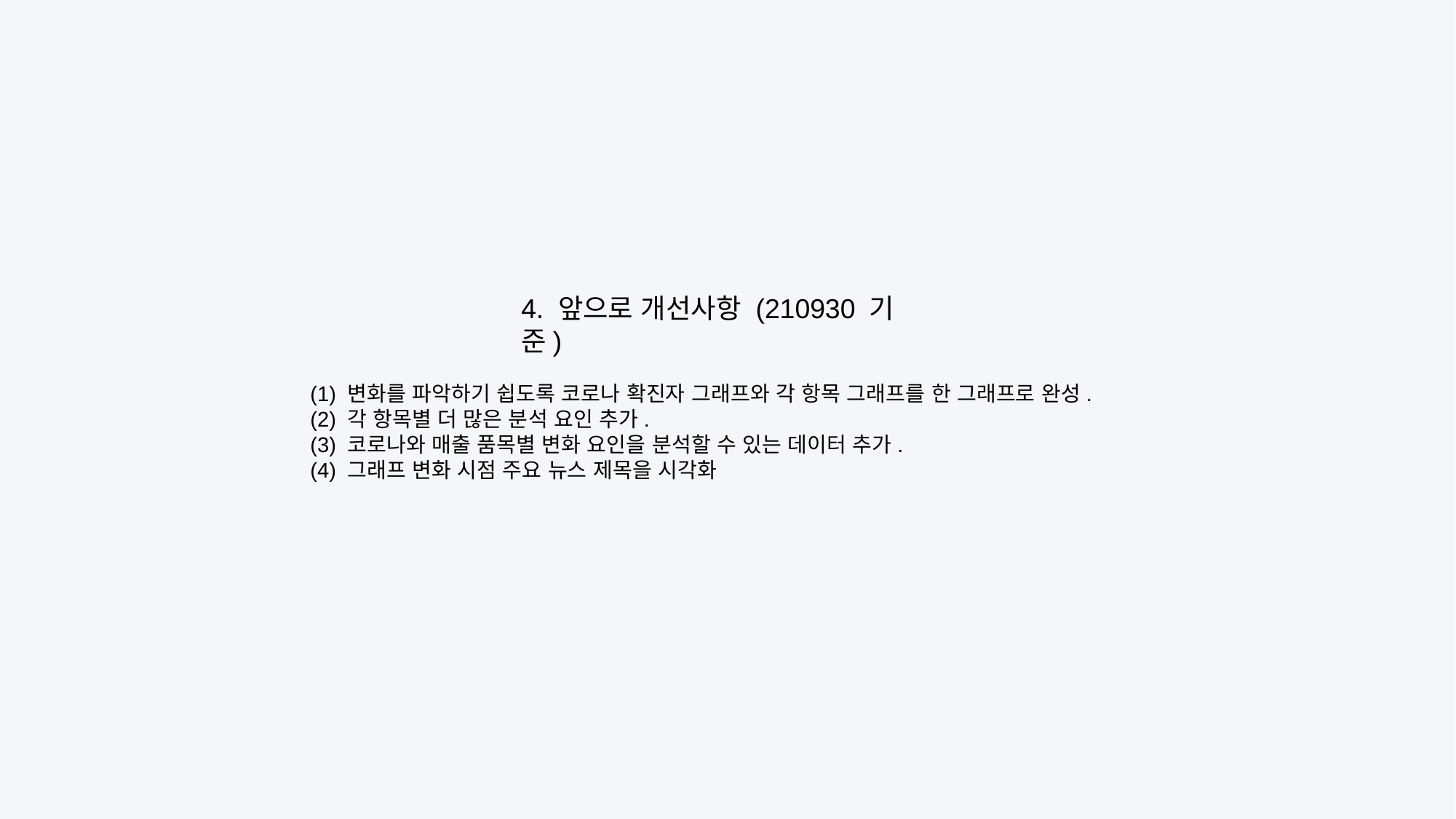

4. 앞으로 개선사항 (210930 기준)
     (1) 변화를 파악하기 쉽도록 코로나 확진자 그래프와 각 항목 그래프를 한 그래프로 완성.
     (2) 각 항목별 더 많은 분석 요인 추가.
     (3) 코로나와 매출 품목별 변화 요인을 분석할 수 있는 데이터 추가.
     (4) 그래프 변화 시점 주요 뉴스 제목을 시각화